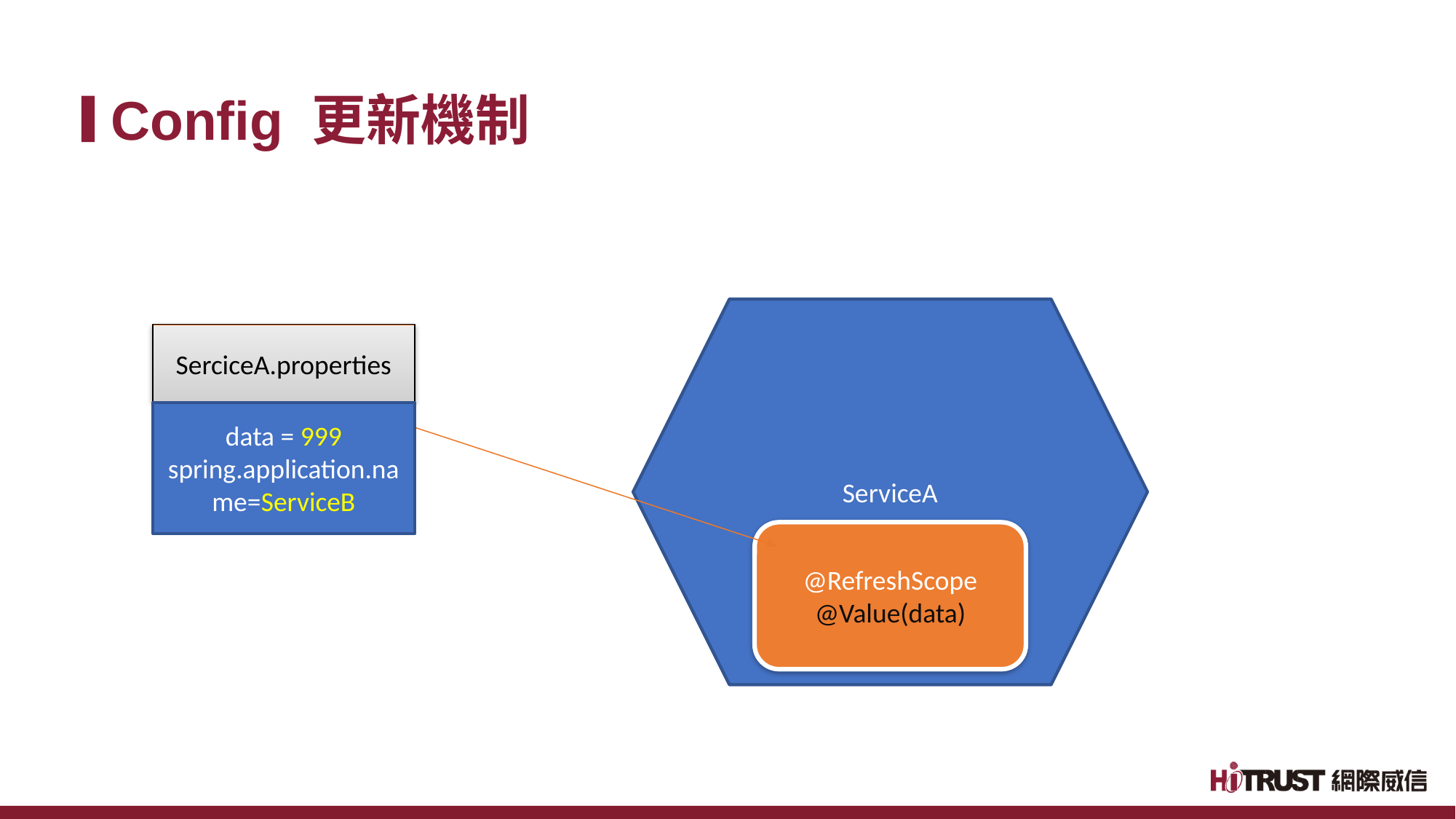

Config 更新機制

ServiceA
SerciceA.properties
data = 999
spring.application.name=ServiceB

@RefreshScope
@Value(data)